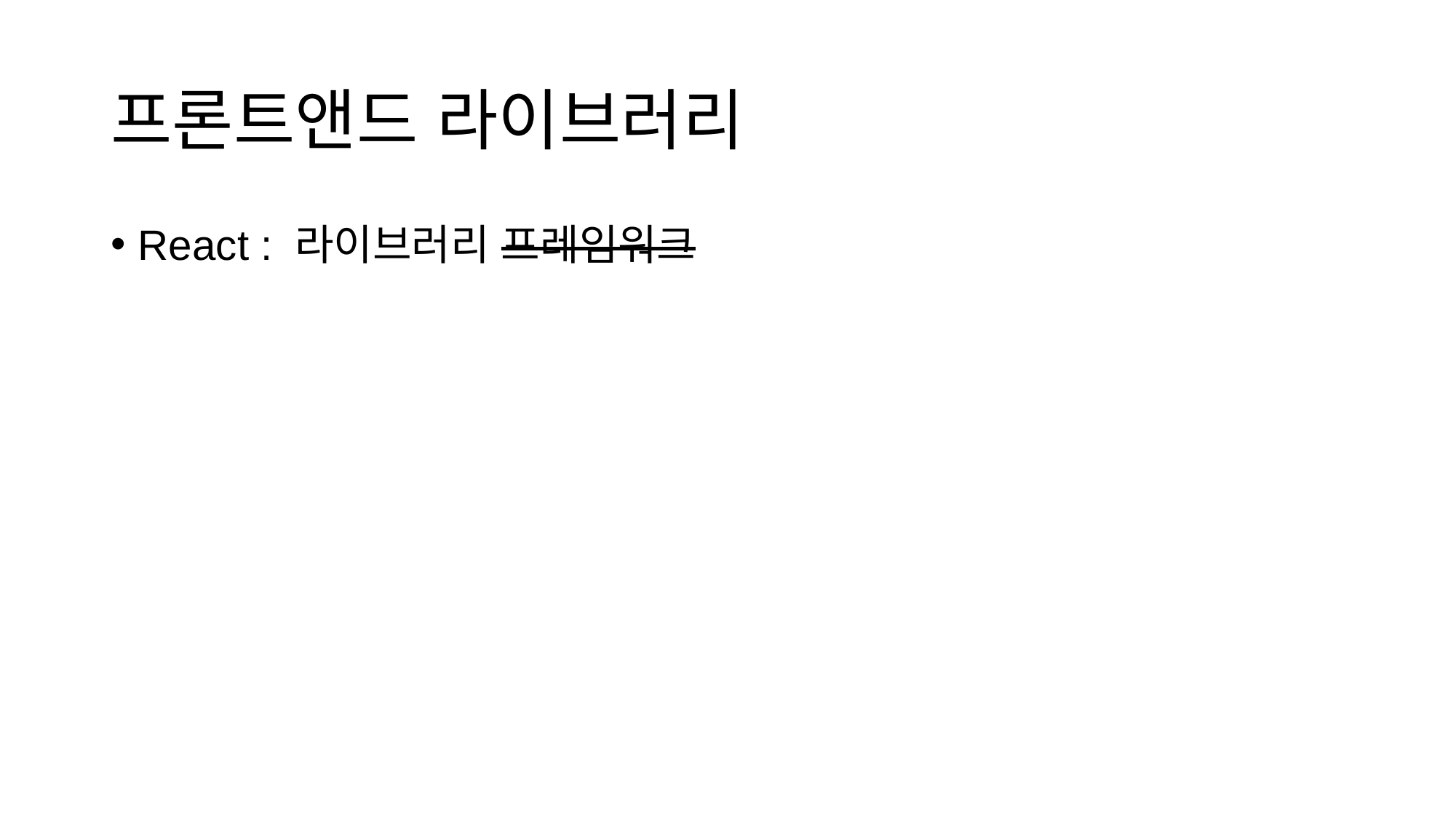

# 프론트앤드 라이브러리
React : 라이브러리 프레임워크